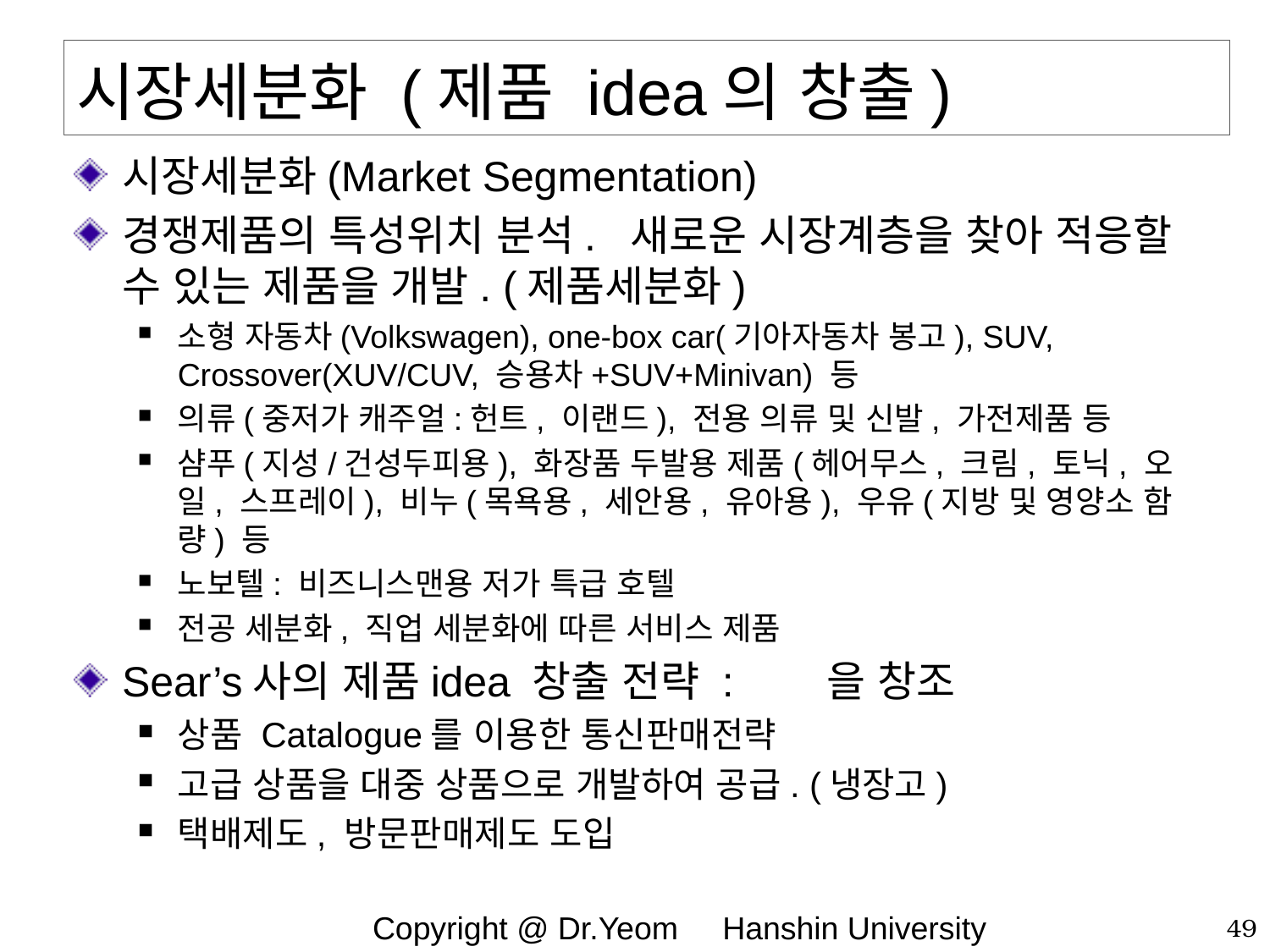

# 시장세분화 (제품 idea의 창출)
시장세분화(Market Segmentation)
경쟁제품의 특성위치 분석.  새로운 시장계층을 찾아 적응할 수 있는 제품을 개발. (제품세분화)
소형 자동차(Volkswagen), one-box car(기아자동차 봉고), SUV, Crossover(XUV/CUV, 승용차+SUV+Minivan) 등
의류(중저가 캐주얼:헌트, 이랜드), 전용 의류 및 신발, 가전제품 등
샴푸(지성/건성두피용), 화장품 두발용 제품(헤어무스, 크림, 토닉, 오일, 스프레이), 비누(목욕용, 세안용, 유아용), 우유(지방 및 영양소 함량) 등
노보텔: 비즈니스맨용 저가 특급 호텔
전공 세분화, 직업 세분화에 따른 서비스 제품
Sear’s사의 제품idea 창출 전략 :       을 창조
상품 Catalogue를 이용한 통신판매전략
고급 상품을 대중 상품으로 개발하여 공급. (냉장고)
택배제도, 방문판매제도 도입
49